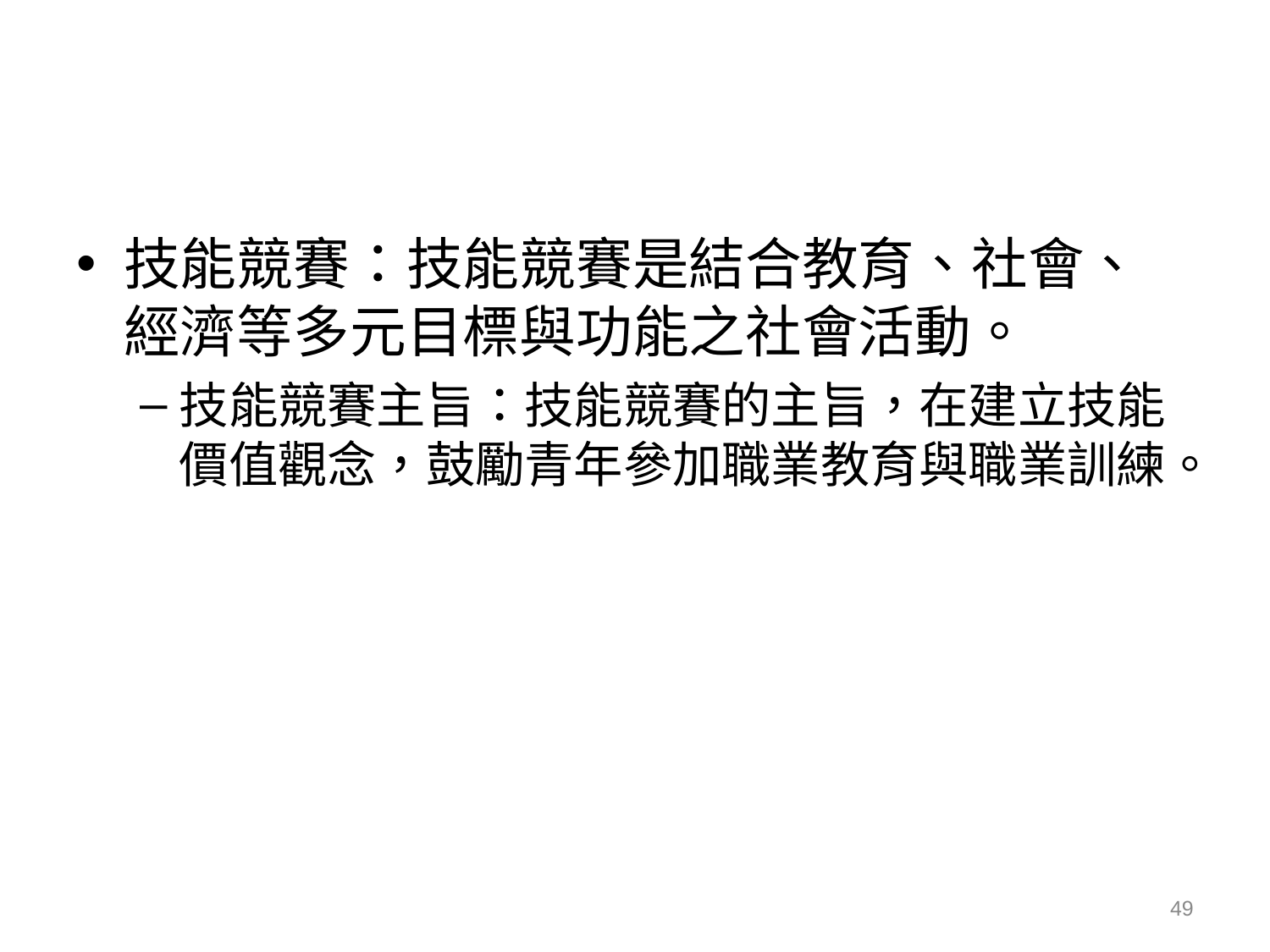

#
技能競賽：技能競賽是結合教育、社會、經濟等多元目標與功能之社會活動。
技能競賽主旨：技能競賽的主旨，在建立技能價值觀念，鼓勵青年參加職業教育與職業訓練。
49